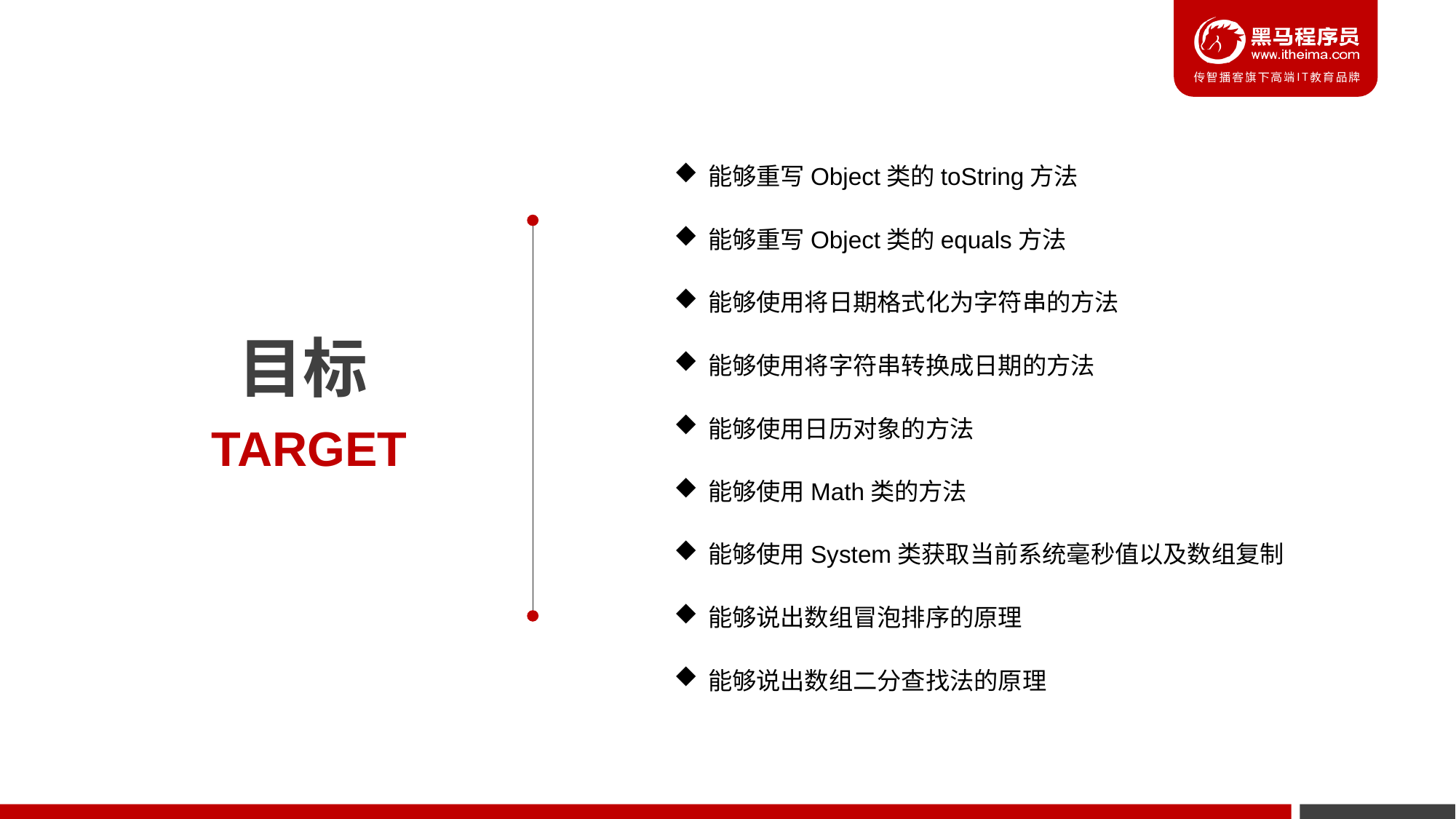

能够重写Object类的toString方法
能够重写Object类的equals方法
能够使用将日期格式化为字符串的方法
能够使用将字符串转换成日期的方法
能够使用日历对象的方法
能够使用Math类的方法
能够使用System类获取当前系统毫秒值以及数组复制
能够说出数组冒泡排序的原理
能够说出数组二分查找法的原理